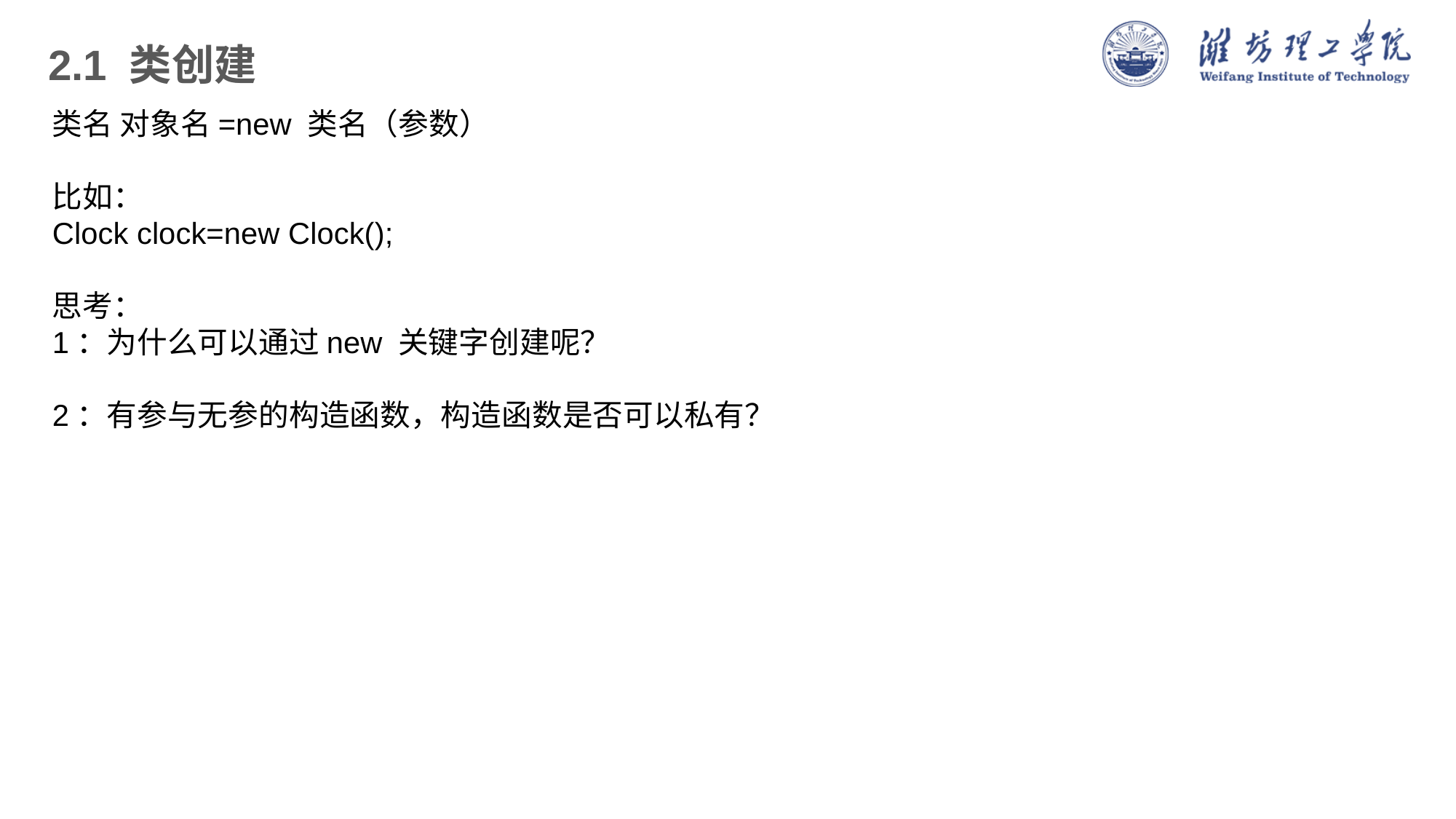

2.1 类创建
类名 对象名=new 类名（参数）

比如：
Clock clock=new Clock();

思考：
1：为什么可以通过new 关键字创建呢？

2：有参与无参的构造函数，构造函数是否可以私有？